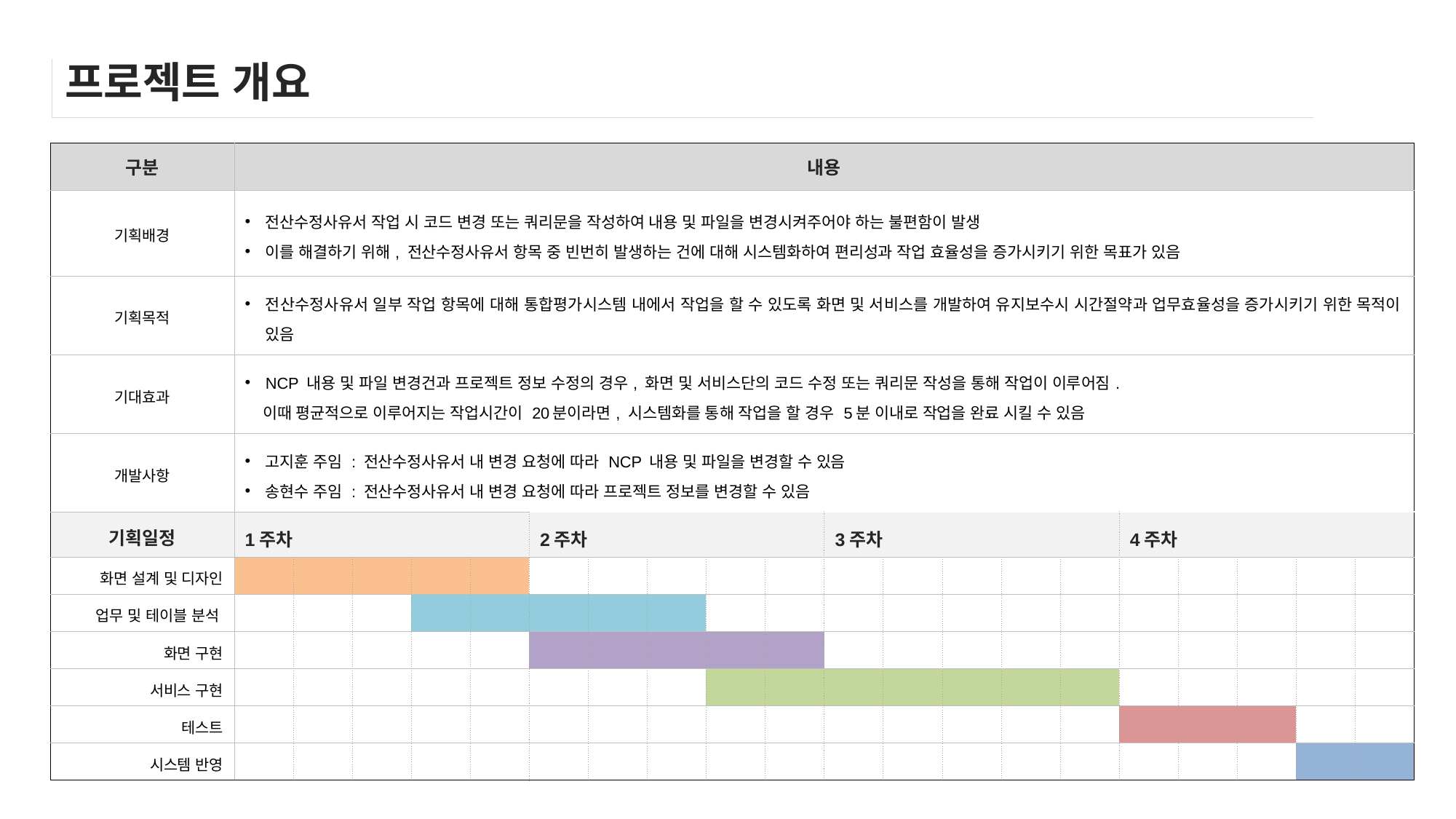

# 프로젝트 개요
| 구분 | 내용 |  |  |  |  |  |  |  |  |  |  |  |  |  |  |  |  |  |  |  |
| --- | --- | --- | --- | --- | --- | --- | --- | --- | --- | --- | --- | --- | --- | --- | --- | --- | --- | --- | --- | --- |
| 기획배경 | 전산수정사유서 작업 시 코드 변경 또는 쿼리문을 작성하여 내용 및 파일을 변경시켜주어야 하는 불편함이 발생 이를 해결하기 위해, 전산수정사유서 항목 중 빈번히 발생하는 건에 대해 시스템화하여 편리성과 작업 효율성을 증가시키기 위한 목표가 있음 |  |  |  |  |  |  |  |  |  |  |  |  |  |  |  |  |  |  |  |
| 기획목적 | 전산수정사유서 일부 작업 항목에 대해 통합평가시스템 내에서 작업을 할 수 있도록 화면 및 서비스를 개발하여 유지보수시 시간절약과 업무효율성을 증가시키기 위한 목적이 있음 |  |  |  |  |  |  |  |  |  |  |  |  |  |  |  |  |  |  |  |
| 기대효과 | NCP 내용 및 파일 변경건과 프로젝트 정보 수정의 경우, 화면 및 서비스단의 코드 수정 또는 쿼리문 작성을 통해 작업이 이루어짐. 이때 평균적으로 이루어지는 작업시간이 20분이라면, 시스템화를 통해 작업을 할 경우 5분 이내로 작업을 완료 시킬 수 있음 |  |  |  |  |  |  |  |  |  |  |  |  |  |  |  |  |  |  |  |
| 개발사항 | 고지훈 주임 : 전산수정사유서 내 변경 요청에 따라 NCP 내용 및 파일을 변경할 수 있음 송현수 주임 : 전산수정사유서 내 변경 요청에 따라 프로젝트 정보를 변경할 수 있음 |  |  |  |  |  |  |  |  |  |  |  |  |  |  |  |  |  |  |  |
| 기획일정 | 1주차 |  |  |  |  | 2주차 |  |  |  |  | 3주차 |  |  |  |  | 4주차 |  |  |  |  |
| 화면 설계 및 디자인 |  |  |  |  |  |  |  |  |  |  |  |  |  |  |  |  |  |  |  |  |
| 업무 및 테이블 분석 |  |  |  |  |  |  |  |  |  |  |  |  |  |  |  |  |  |  |  |  |
| 화면 구현 |  |  |  |  |  |  |  |  |  |  |  |  |  |  |  |  |  |  |  |  |
| 서비스 구현 |  |  |  |  |  |  |  |  |  |  |  |  |  |  |  |  |  |  |  |  |
| 테스트 |  |  |  |  |  |  |  |  |  |  |  |  |  |  |  |  |  |  |  |  |
| 시스템 반영 |  |  |  |  |  |  |  |  |  |  |  |  |  |  |  |  |  |  |  |  |